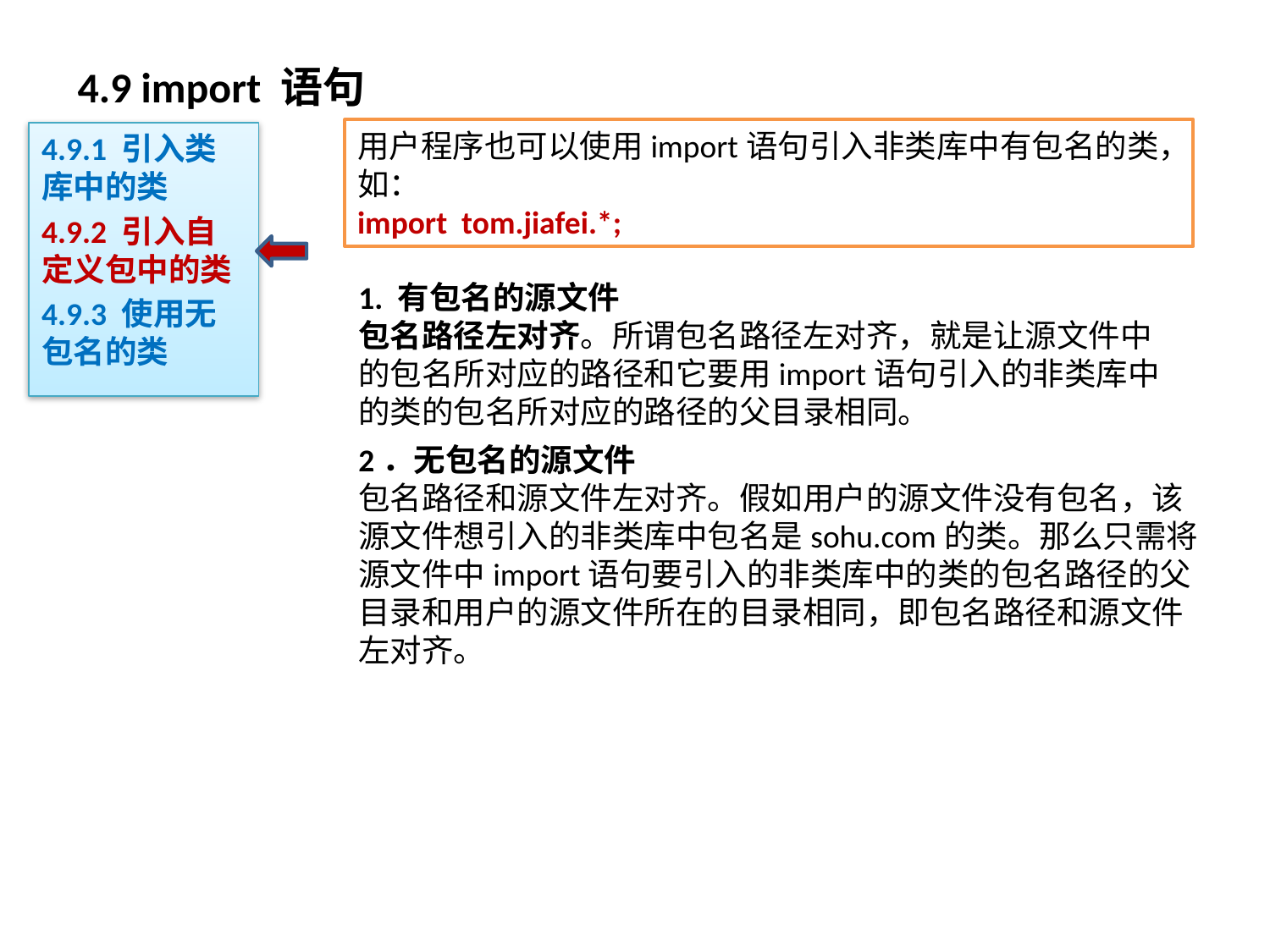

# 4.9 import 语句
用户程序也可以使用import语句引入非类库中有包名的类，如：
import  tom.jiafei.*;
4.9.1 引入类库中的类
4.9.2 引入自定义包中的类
4.9.3 使用无包名的类

1. 有包名的源文件
包名路径左对齐。所谓包名路径左对齐，就是让源文件中的包名所对应的路径和它要用import语句引入的非类库中的类的包名所对应的路径的父目录相同。
2．无包名的源文件
包名路径和源文件左对齐。假如用户的源文件没有包名，该源文件想引入的非类库中包名是sohu.com的类。那么只需将源文件中import语句要引入的非类库中的类的包名路径的父目录和用户的源文件所在的目录相同，即包名路径和源文件左对齐。